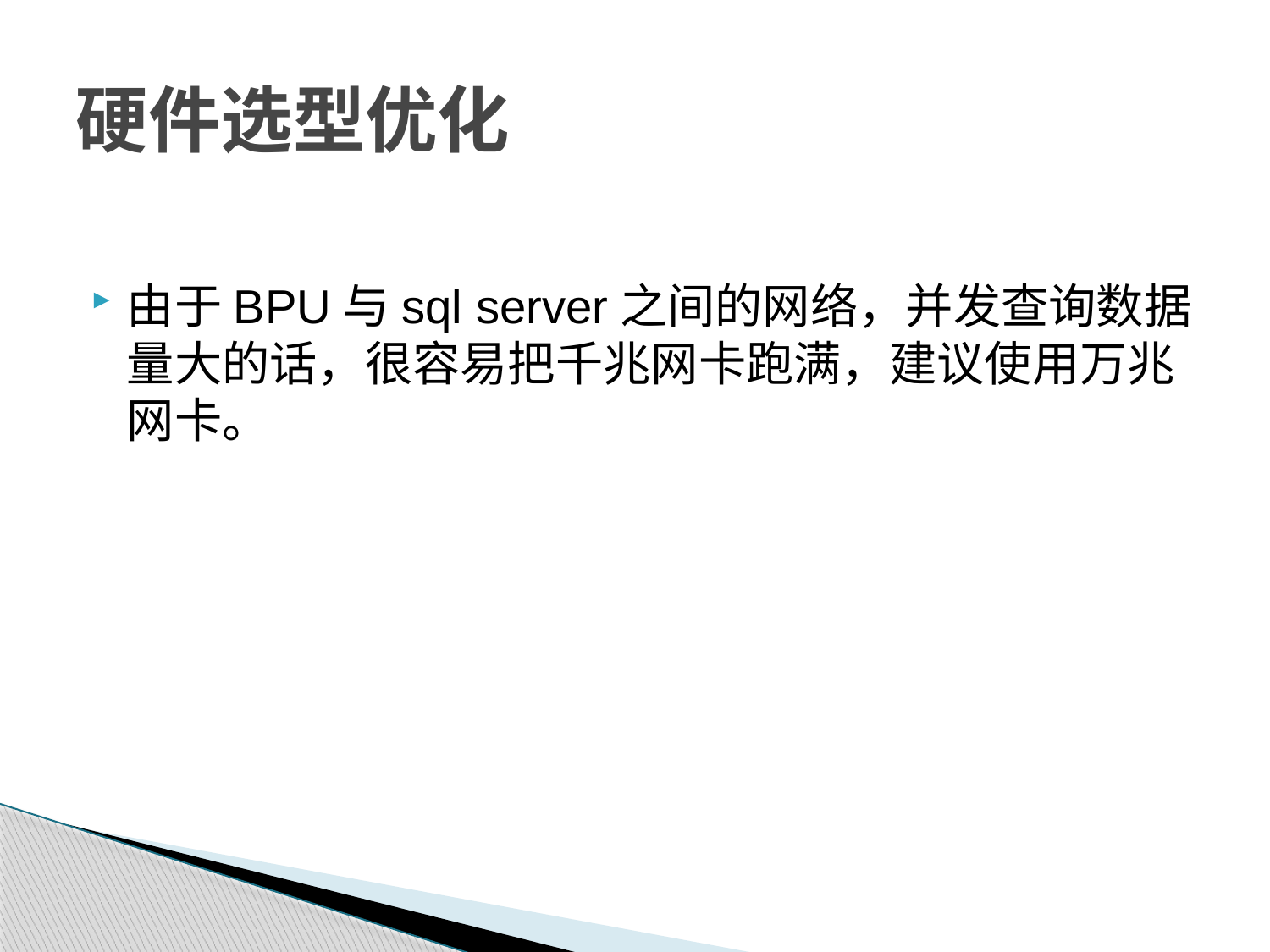

# 硬件选型优化

由于BPU与sql server之间的网络，并发查询数据量大的话，很容易把千兆网卡跑满，建议使用万兆网卡。